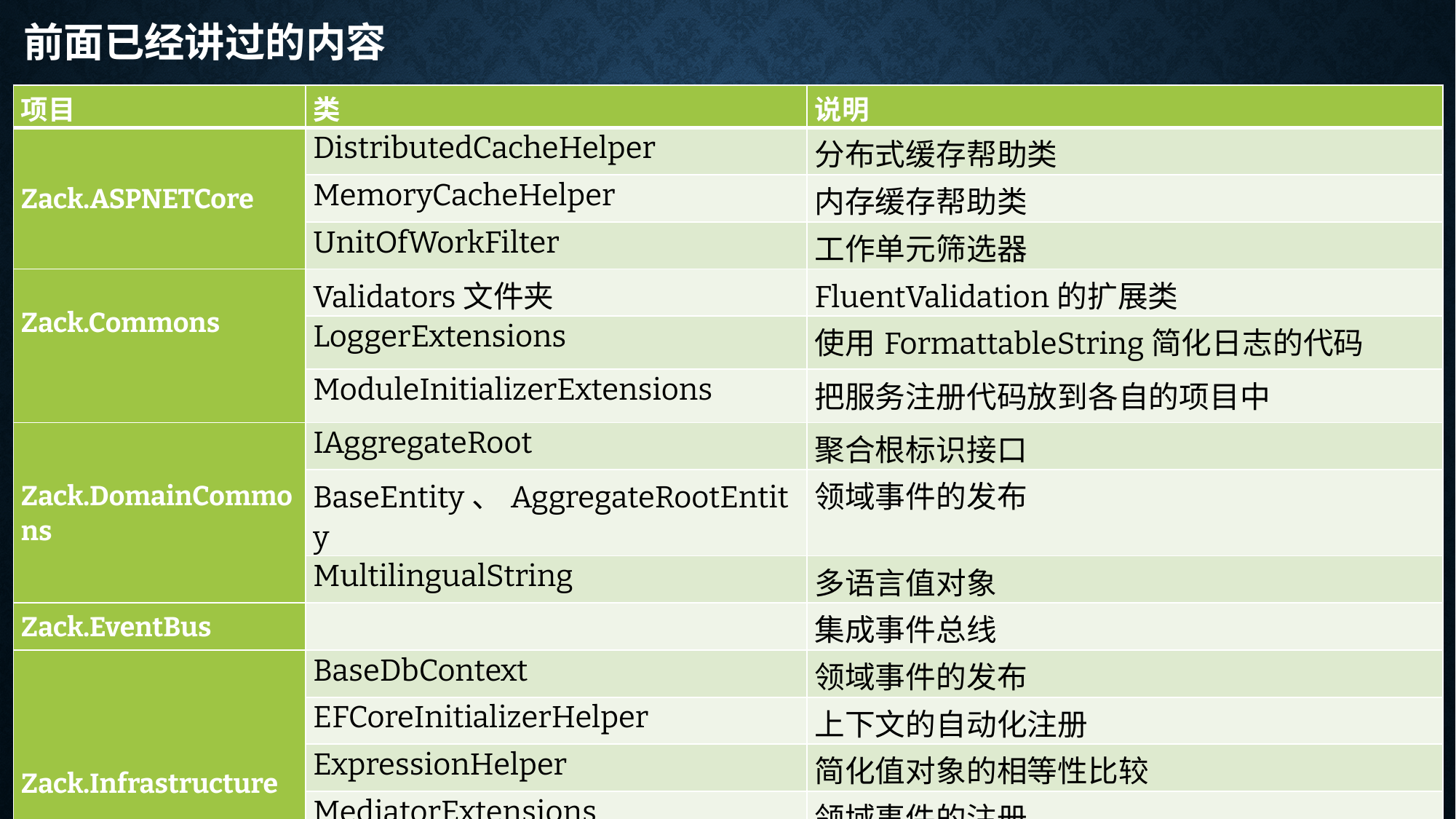

# 前面已经讲过的内容
| 项目 | 类 | 说明 |
| --- | --- | --- |
| Zack.ASPNETCore | DistributedCacheHelper | 分布式缓存帮助类 |
|  | MemoryCacheHelper | 内存缓存帮助类 |
|  | UnitOfWorkFilter | 工作单元筛选器 |
| Zack.Commons | Validators文件夹 | FluentValidation的扩展类 |
|  | LoggerExtensions | 使用FormattableString简化日志的代码 |
|  | ModuleInitializerExtensions | 把服务注册代码放到各自的项目中 |
| Zack.DomainCommons | IAggregateRoot | 聚合根标识接口 |
|  | BaseEntity、AggregateRootEntity | 领域事件的发布 |
|  | MultilingualString | 多语言值对象 |
| Zack.EventBus |  | 集成事件总线 |
| Zack.Infrastructure | BaseDbContext | 领域事件的发布 |
|  | EFCoreInitializerHelper | 上下文的自动化注册 |
|  | ExpressionHelper | 简化值对象的相等性比较 |
|  | MediatorExtensions | 领域事件的注册 |
|  | MultilingualStringEFCoreExtensions | 多语言值对象的配置 |
| Zack.JWT |  | 使用JWT实现登录令牌 |